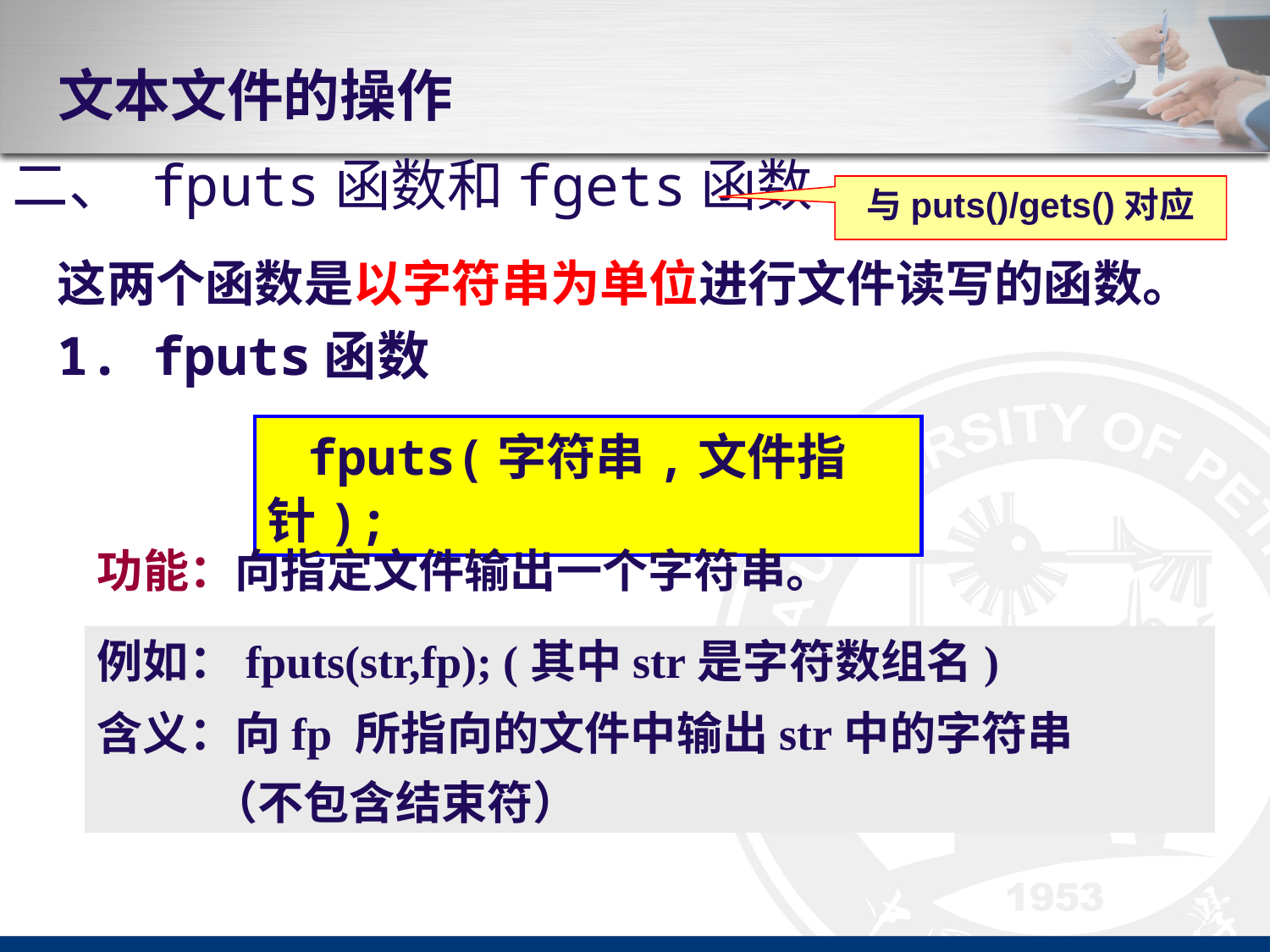

# 文本文件的操作
二、 fputs函数和fgets函数
与puts()/gets()对应
这两个函数是以字符串为单位进行文件读写的函数。
1. fputs函数
   fputs(字符串,文件指针);
功能：向指定文件输出一个字符串。
例如：fputs(str,fp); (其中str是字符数组名)
含义：向fp 所指向的文件中输出str中的字符串
          （不包含结束符）